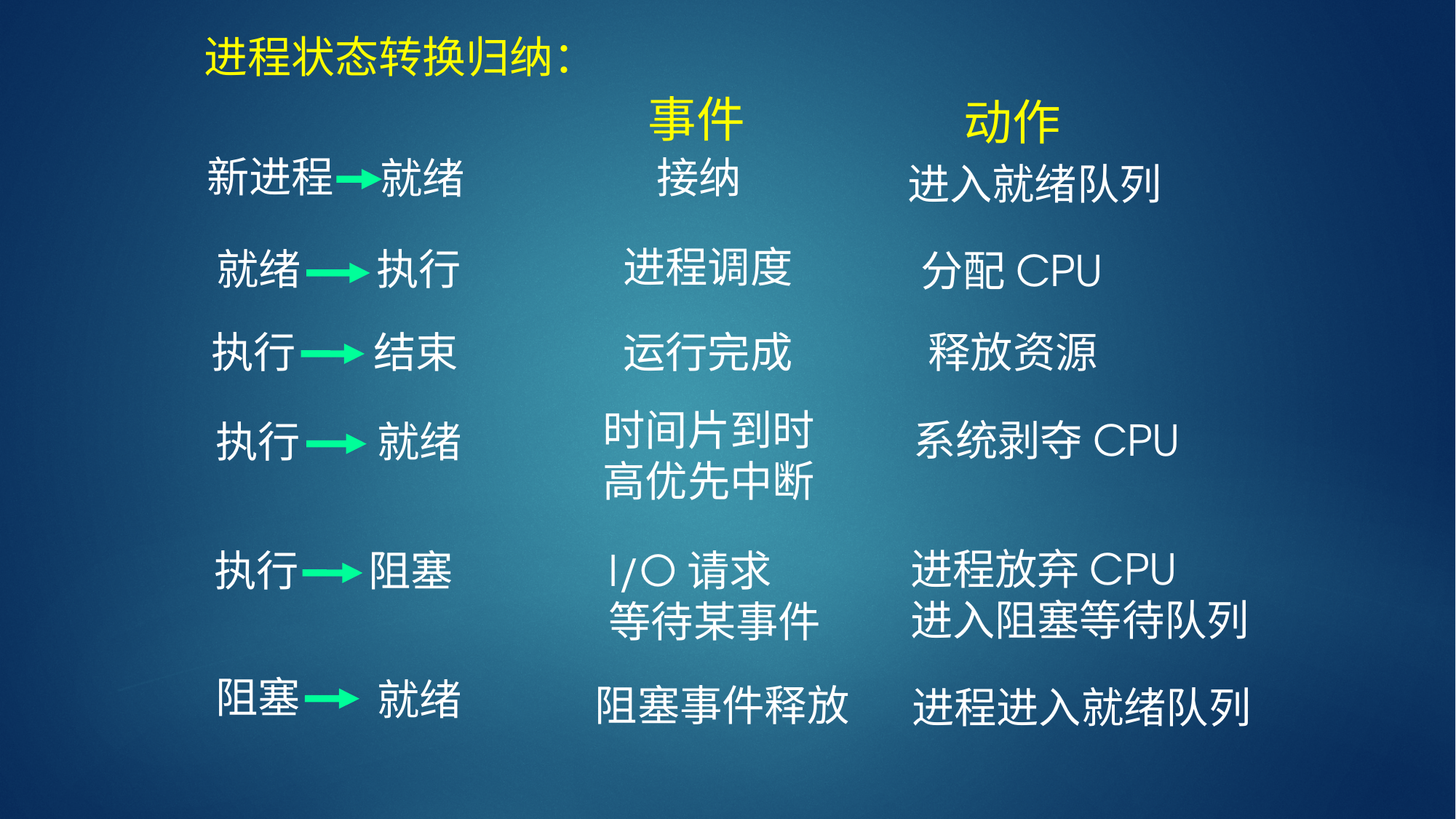

# 进程状态转换归纳：
事件
动作
新进程
接纳
就绪
进入就绪队列

进程调度
执行
就绪
分配CPU

执行
结束
运行完成
释放资源

时间片到时
高优先中断
系统剥夺CPU
执行
就绪

进程放弃CPU
进入阻塞等待队列
执行
阻塞
I/O请求
等待某事件

阻塞
就绪
阻塞事件释放
进程进入就绪队列